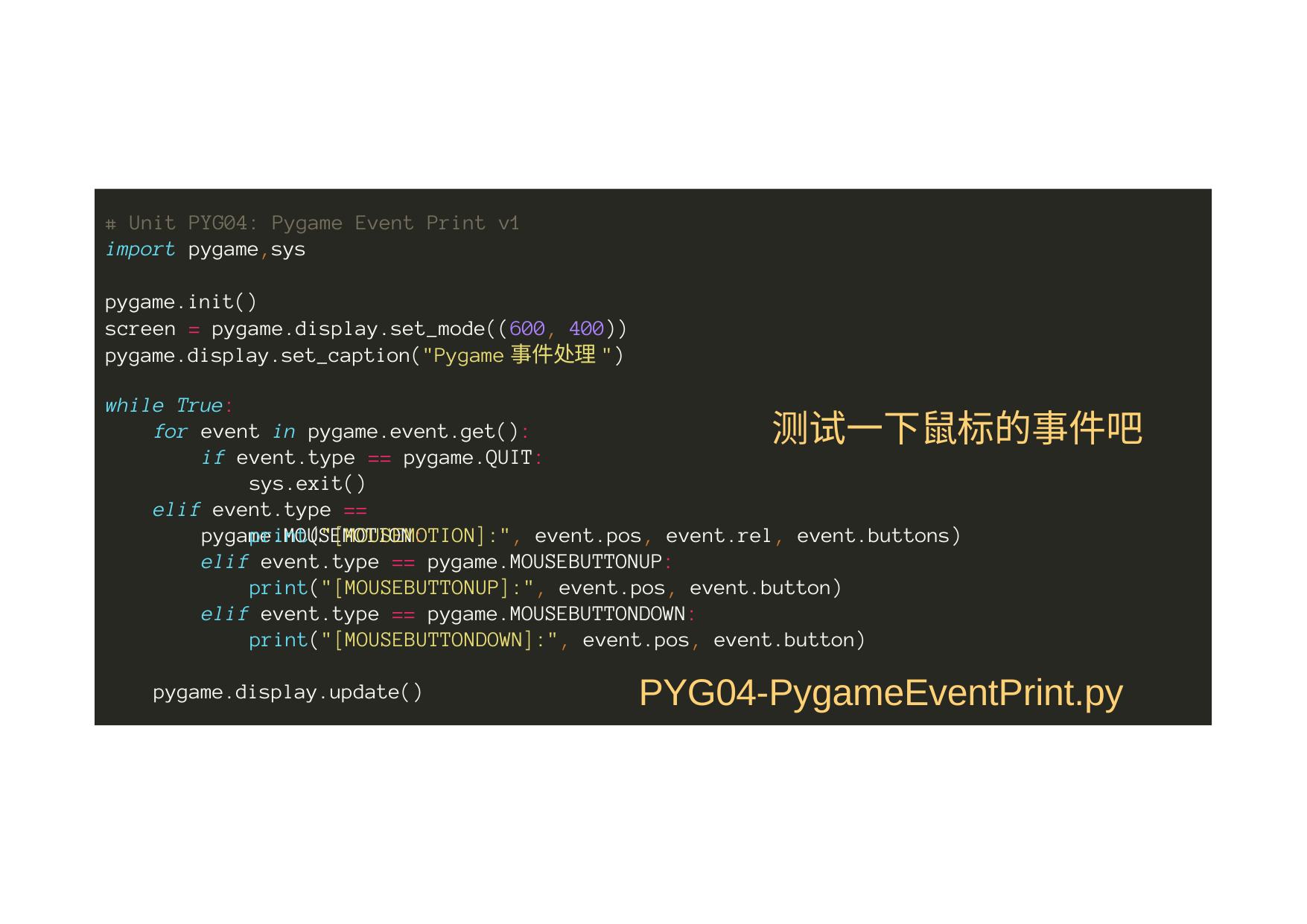

# Unit PYG04: Pygame Event Print v1
import pygame,sys

pygame.init()
screen = pygame.display.set_mode((600, 400)) pygame.display.set_caption("Pygame事件处理")
while True:
for event in pygame.event.get():
if event.type == pygame.QUIT: sys.exit()
elif event.type == pygame.MOUSEMOTION:
测试一下鼠标的事件吧
print("[MOUSEMOTION]:", event.pos, event.rel, event.buttons)
elif event.type == pygame.MOUSEBUTTONUP: print("[MOUSEBUTTONUP]:", event.pos, event.button)
elif event.type == pygame.MOUSEBUTTONDOWN: print("[MOUSEBUTTONDOWN]:", event.pos, event.button)
PYG04-PygameEventPrint.py
pygame.display.update()